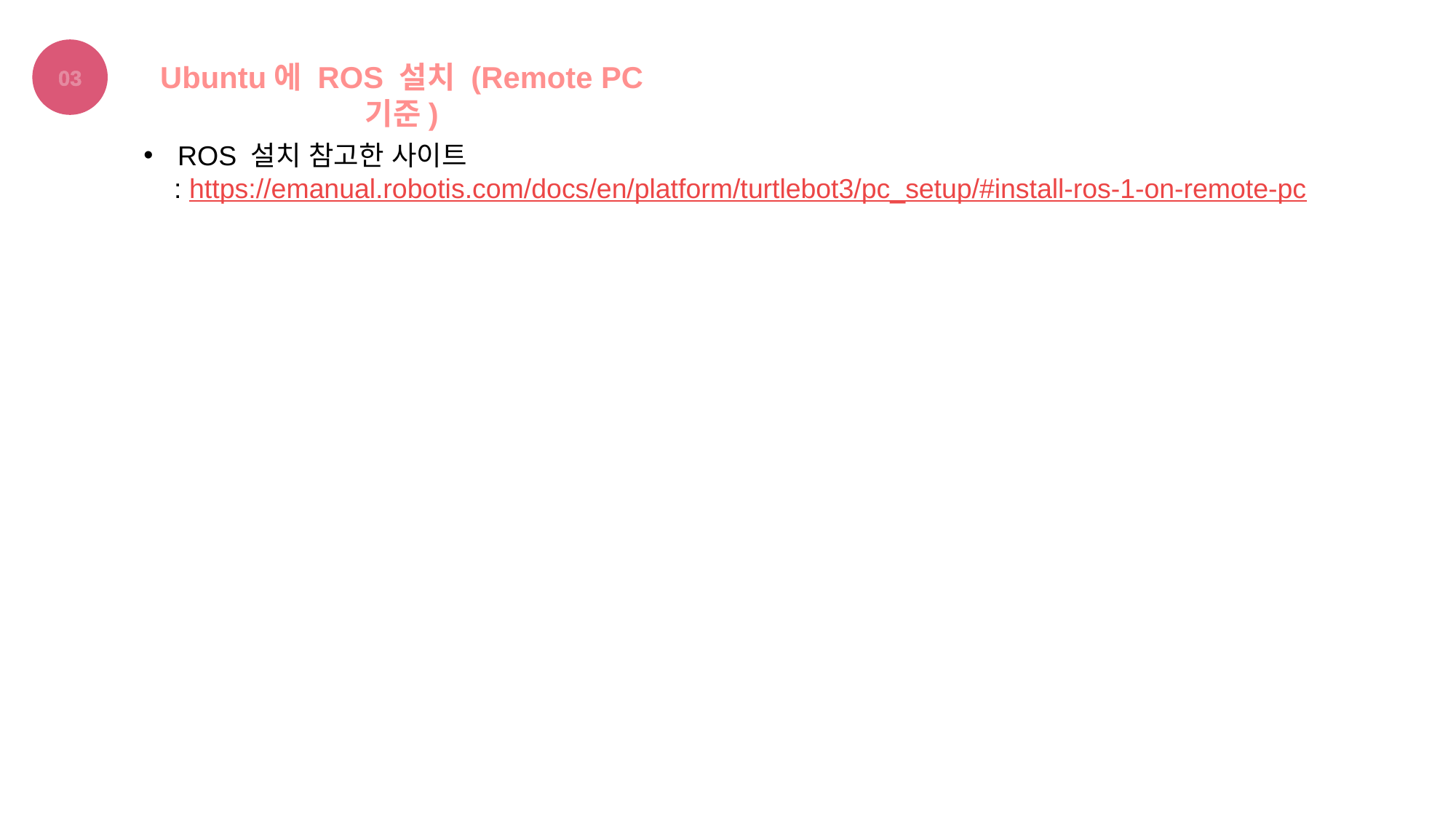

03
Ubuntu에 ROS 설치 (Remote PC 기준)
ROS 설치 참고한 사이트
    : https://emanual.robotis.com/docs/en/platform/turtlebot3/pc_setup/#install-ros-1-on-remote-pc